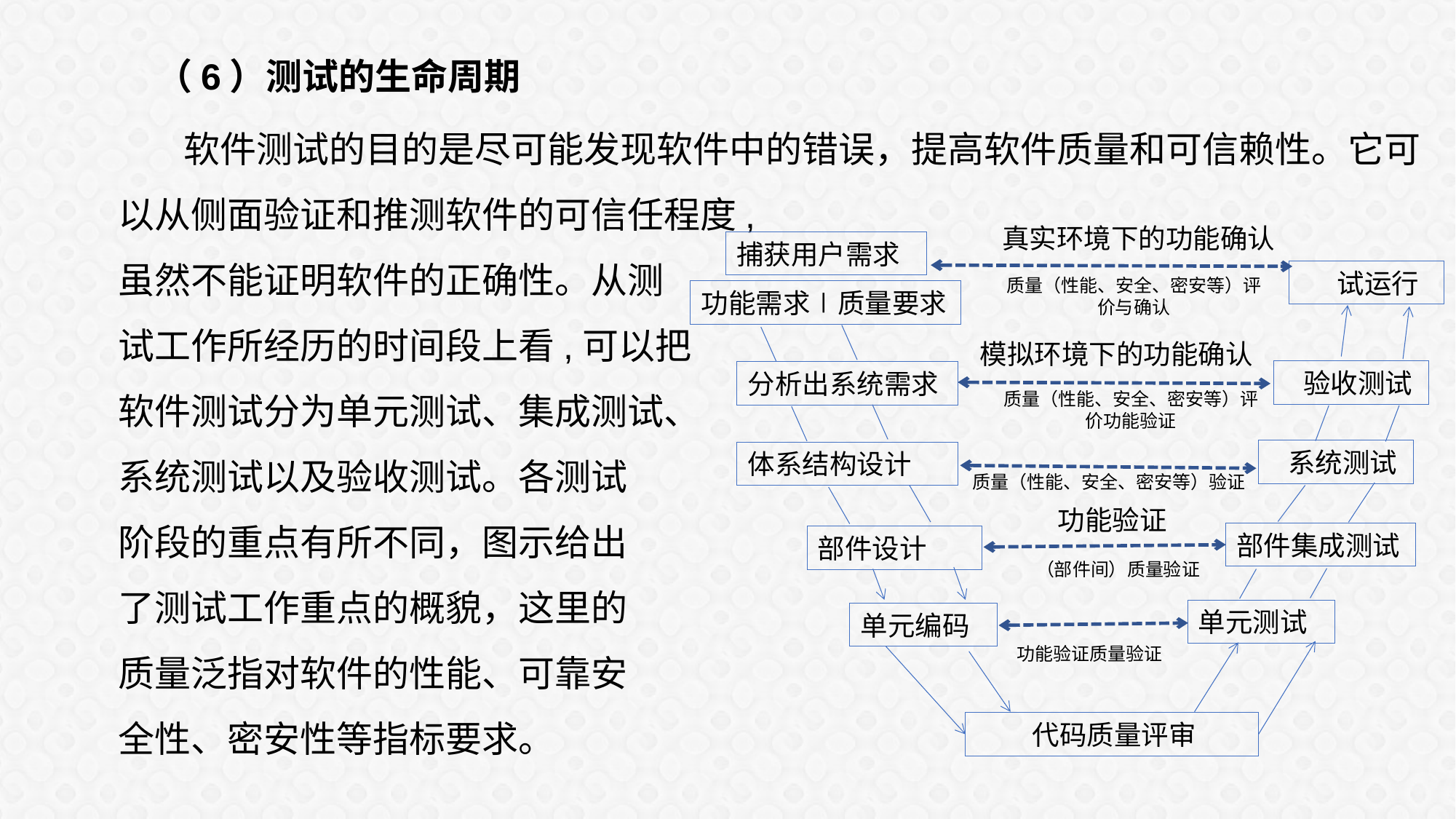

# （6）测试的生命周期
       软件测试的目的是尽可能发现软件中的错误，提高软件质量和可信赖性。它可以从侧面验证和推测软件的可信任程度,
虽然不能证明软件的正确性。从测
试工作所经历的时间段上看,可以把
软件测试分为单元测试、集成测试、
系统测试以及验收测试。各测试
阶段的重点有所不同，图示给出
了测试工作重点的概貌，这里的
质量泛指对软件的性能、可靠安
全性、密安性等指标要求。
真实环境下的功能确认
捕获用户需求
     试运行
质量（性能、安全、密安等）评
价与确认
功能需求∣质量要求
模拟环境下的功能确认
  验收测试
分析出系统需求
质量（性能、安全、密安等）评
价功能验证
  系统测试
体系结构设计
质量（性能、安全、密安等）验证
        功能验证
部件集成测试
部件设计
（部件间）质量验证
单元测试
单元编码
功能验证质量验证
        代码质量评审